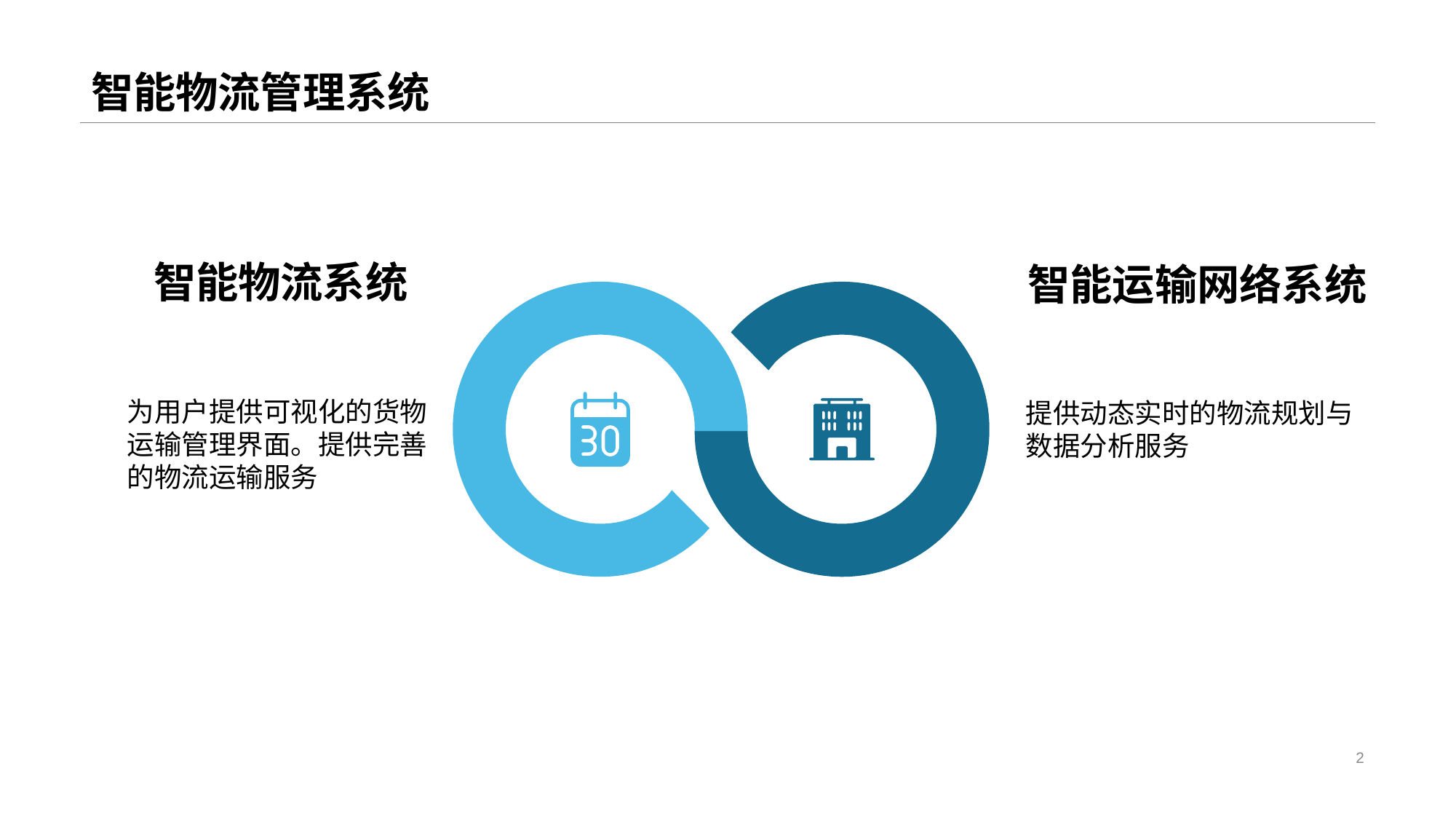

# 智能物流管理系统

智能物流系统
智能运输网络系统
为用户提供可视化的货物运输管理界面。提供完善的物流运输服务
提供动态实时的物流规划与数据分析服务
2